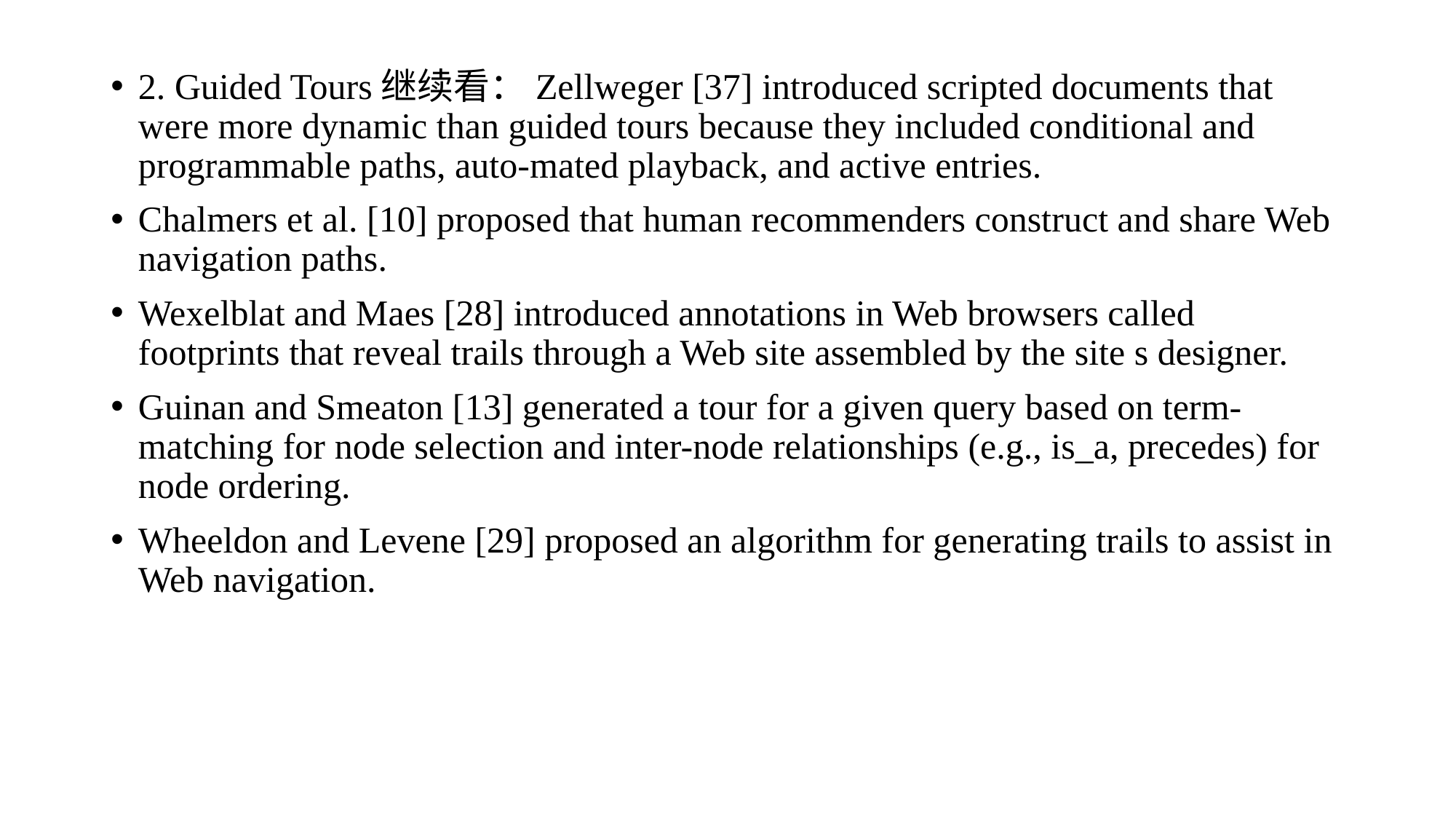

2. Guided Tours继续看：Zellweger [37] introduced scripted documents that were more dynamic than guided tours because they included conditional and programmable paths, auto-mated playback, and active entries.
Chalmers et al. [10] proposed that human recommenders construct and share Web navigation paths.
Wexelblat and Maes [28] introduced annotations in Web browsers called footprints that reveal trails through a Web site assembled by the site s designer.
Guinan and Smeaton [13] generated a tour for a given query based on term-matching for node selection and inter-node relationships (e.g., is_a, precedes) for node ordering.
Wheeldon and Levene [29] proposed an algorithm for generating trails to assist in Web navigation.